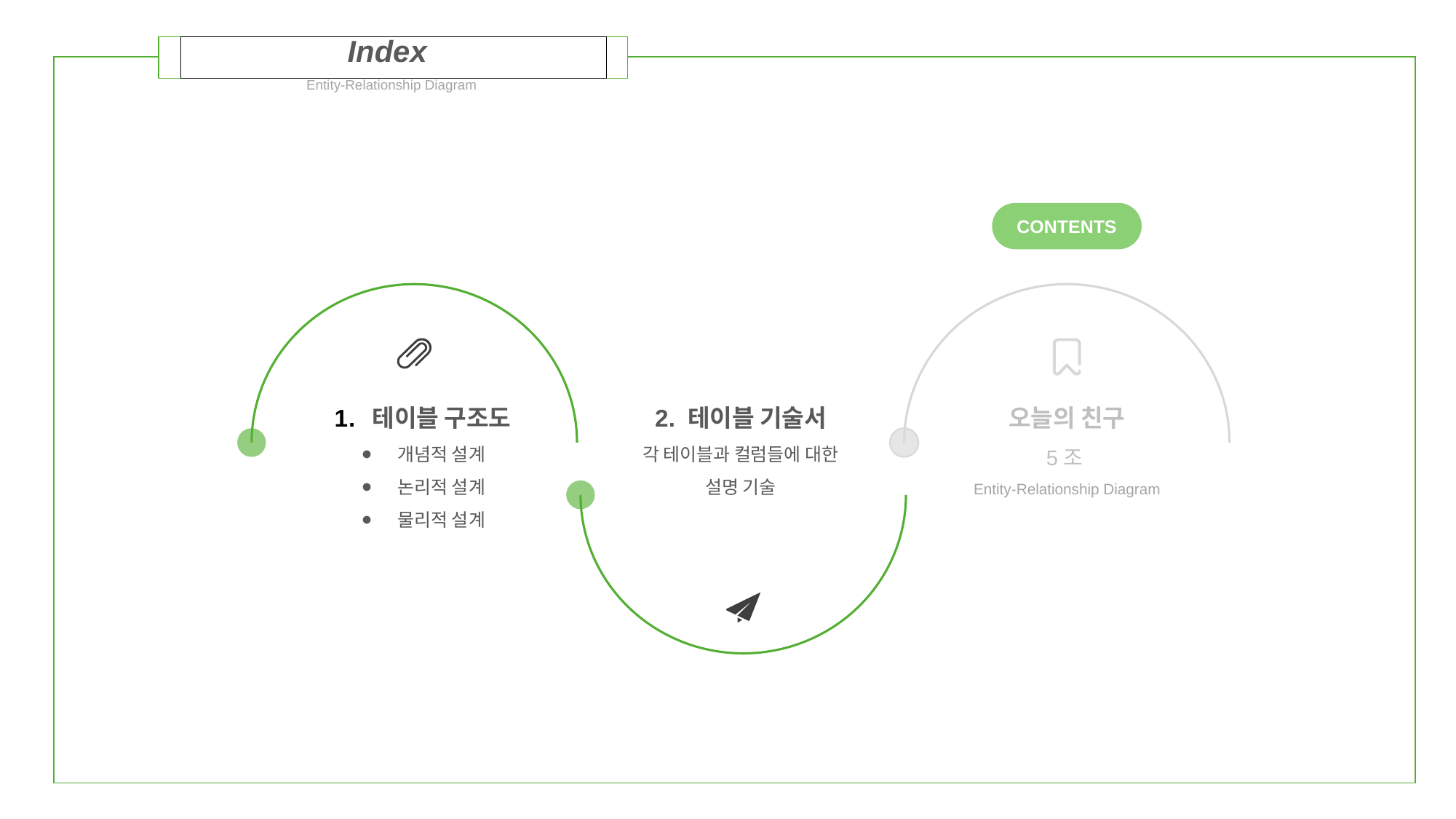

Index
Entity-Relationship Diagram
|  |  |  |
| --- | --- | --- |

CONTENTS

오늘의 친구
5조
Entity-Relationship Diagram
2. 테이블 기술서
각 테이블과 컬럼들에 대한 설명 기술
테이블 구조도
개념적 설계
논리적 설계
물리적 설계